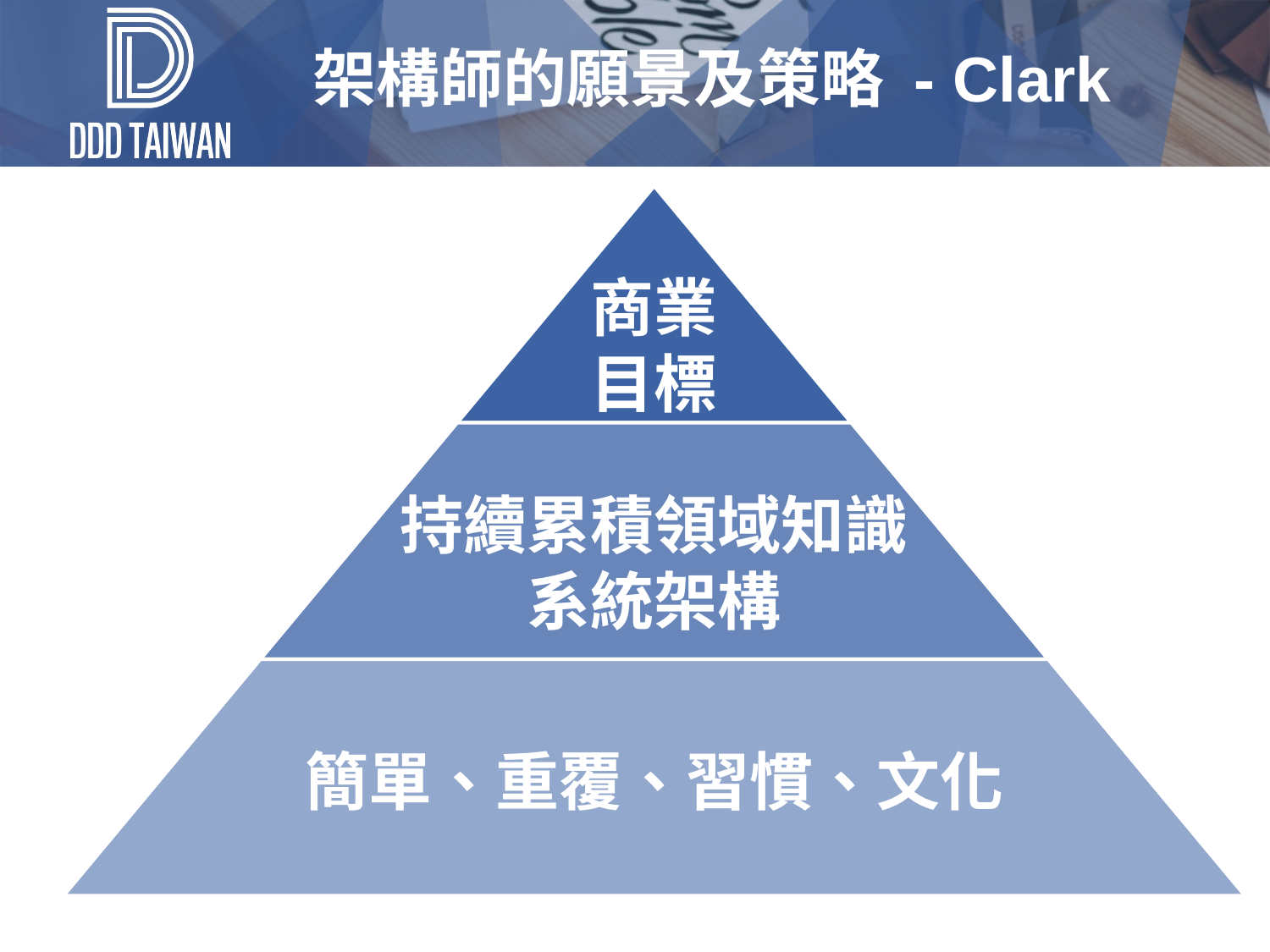

# 架構師的願景及策略 - Clark

商業
目標
持續累積領域知識
系統架構
簡單、重覆、習慣、文化